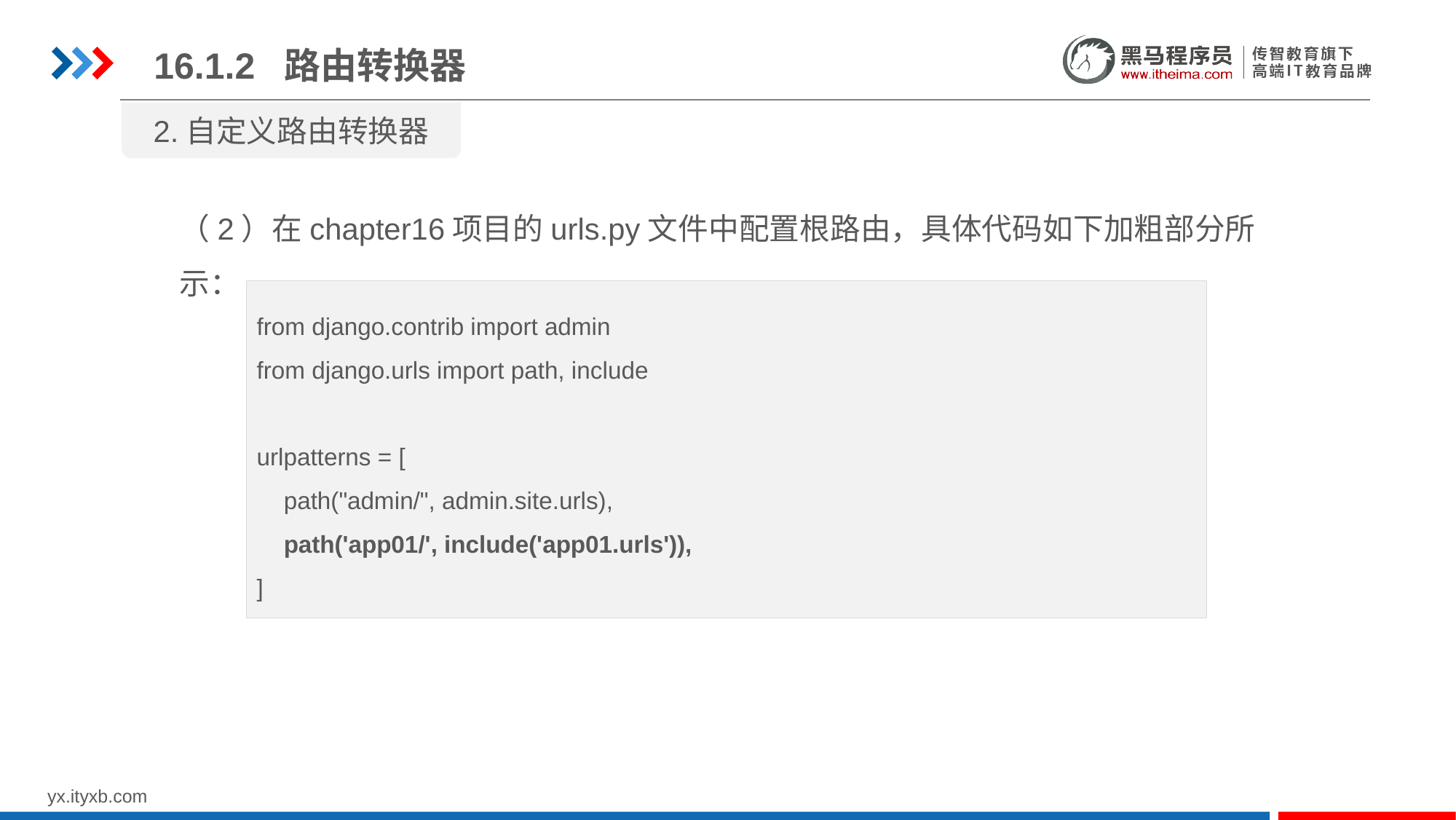

16.1.2  路由转换器

2.自定义路由转换器
（2）在chapter16项目的urls.py文件中配置根路由，具体代码如下加粗部分所示：
from django.contrib import admin
from django.urls import path, include

urlpatterns = [
    path("admin/", admin.site.urls),
    path('app01/', include('app01.urls')),
]